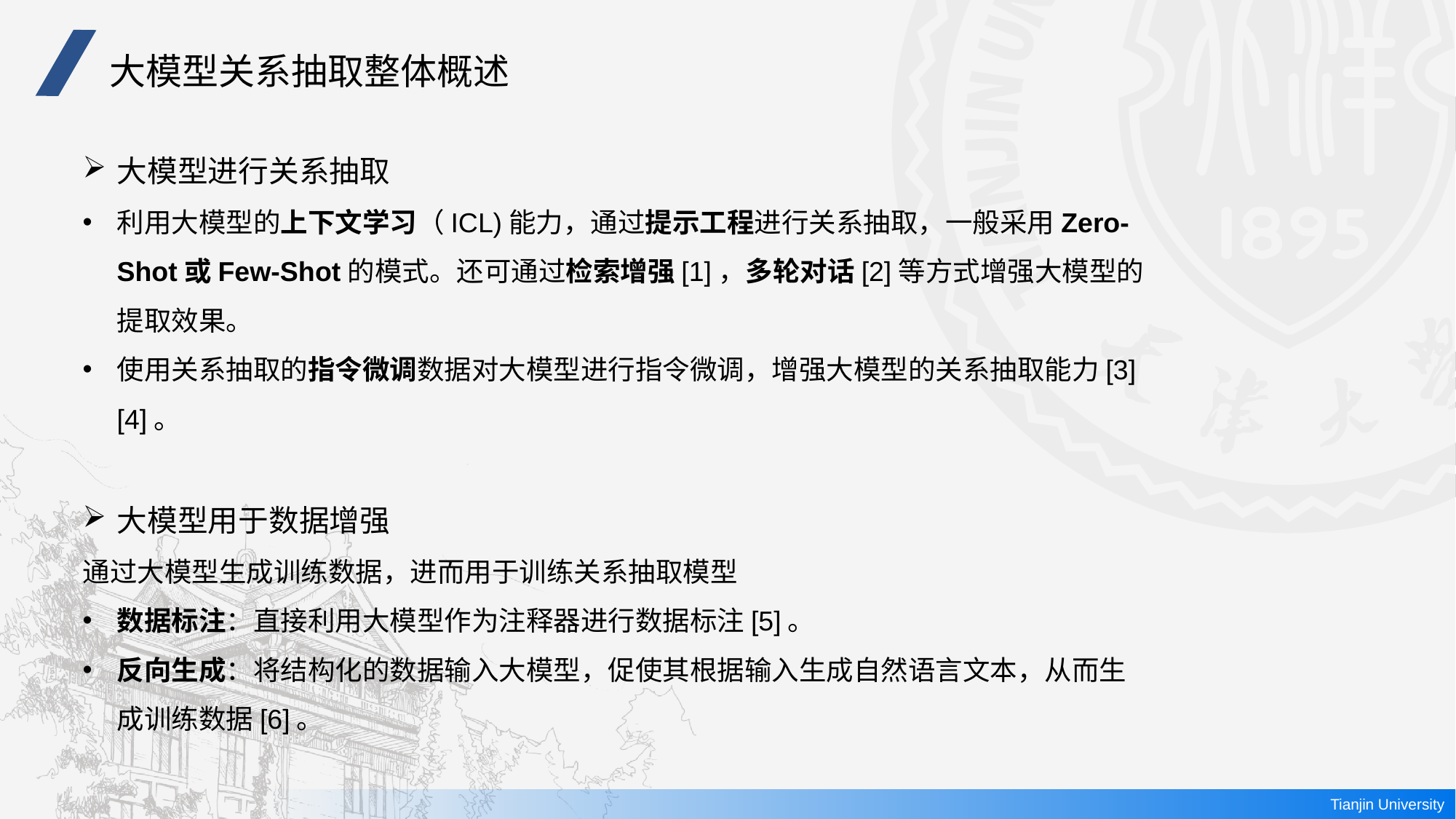

大模型关系抽取整体概述
大模型进行关系抽取
利用大模型的上下文学习（ICL)能力，通过提示工程进行关系抽取，一般采用Zero-Shot或Few-Shot的模式。还可通过检索增强[1]，多轮对话[2]等方式增强大模型的提取效果。
使用关系抽取的指令微调数据对大模型进行指令微调，增强大模型的关系抽取能力[3][4]。

大模型用于数据增强
通过大模型生成训练数据，进而用于训练关系抽取模型
数据标注：直接利用大模型作为注释器进行数据标注[5]。
反向生成：将结构化的数据输入大模型，促使其根据输入生成自然语言文本，从而生成训练数据[6]。